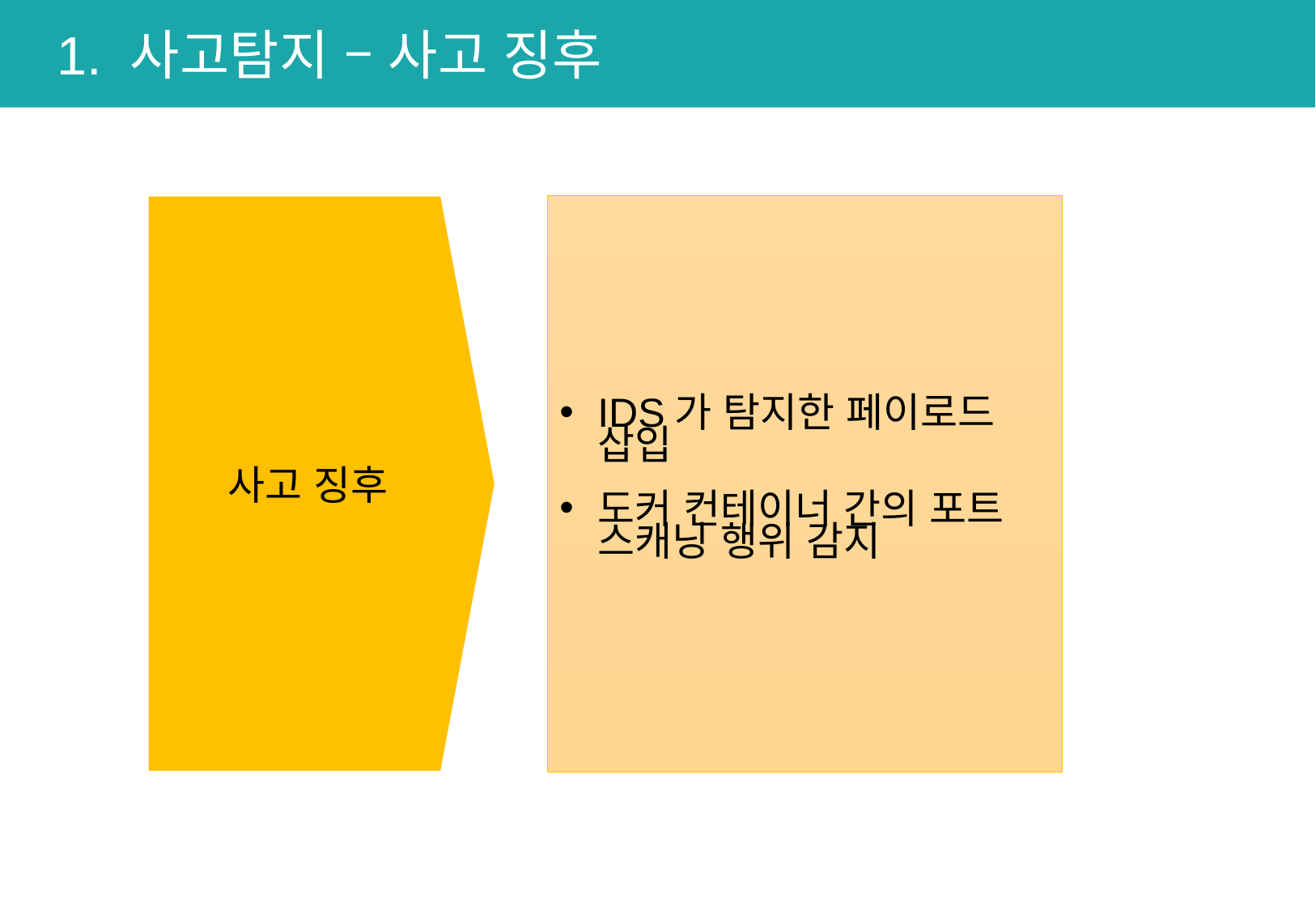

# 1. 사고탐지 – 사고 징후
사고 징후
IDS가 탐지한 페이로드 삽입

도커 컨테이너 간의 포트 스캐닝 행위 감지